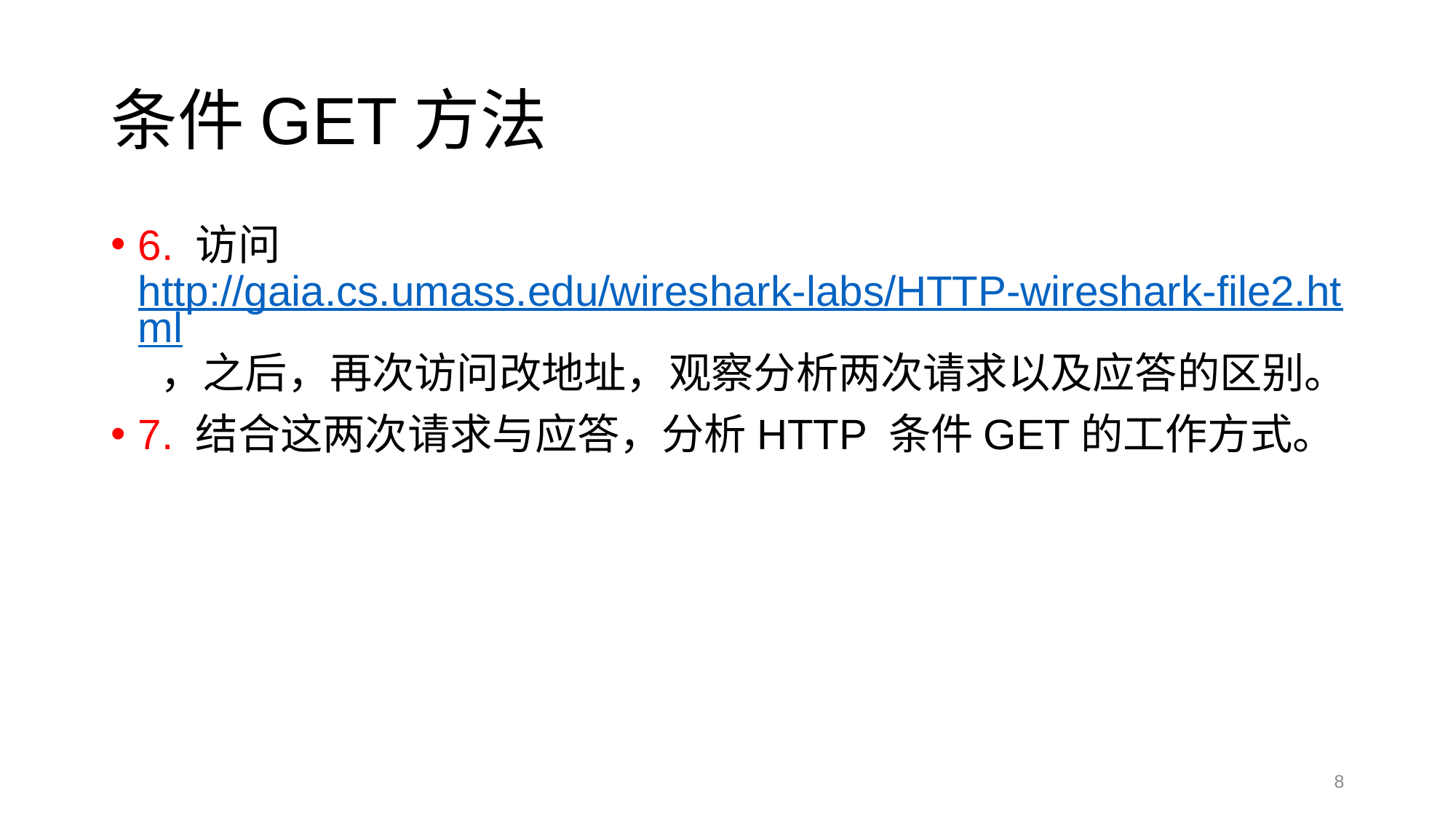

# 条件GET方法
6. 访问http://gaia.cs.umass.edu/wireshark-labs/HTTP-wireshark-file2.html ，之后，再次访问改地址，观察分析两次请求以及应答的区别。
7. 结合这两次请求与应答，分析HTTP 条件GET的工作方式。
8